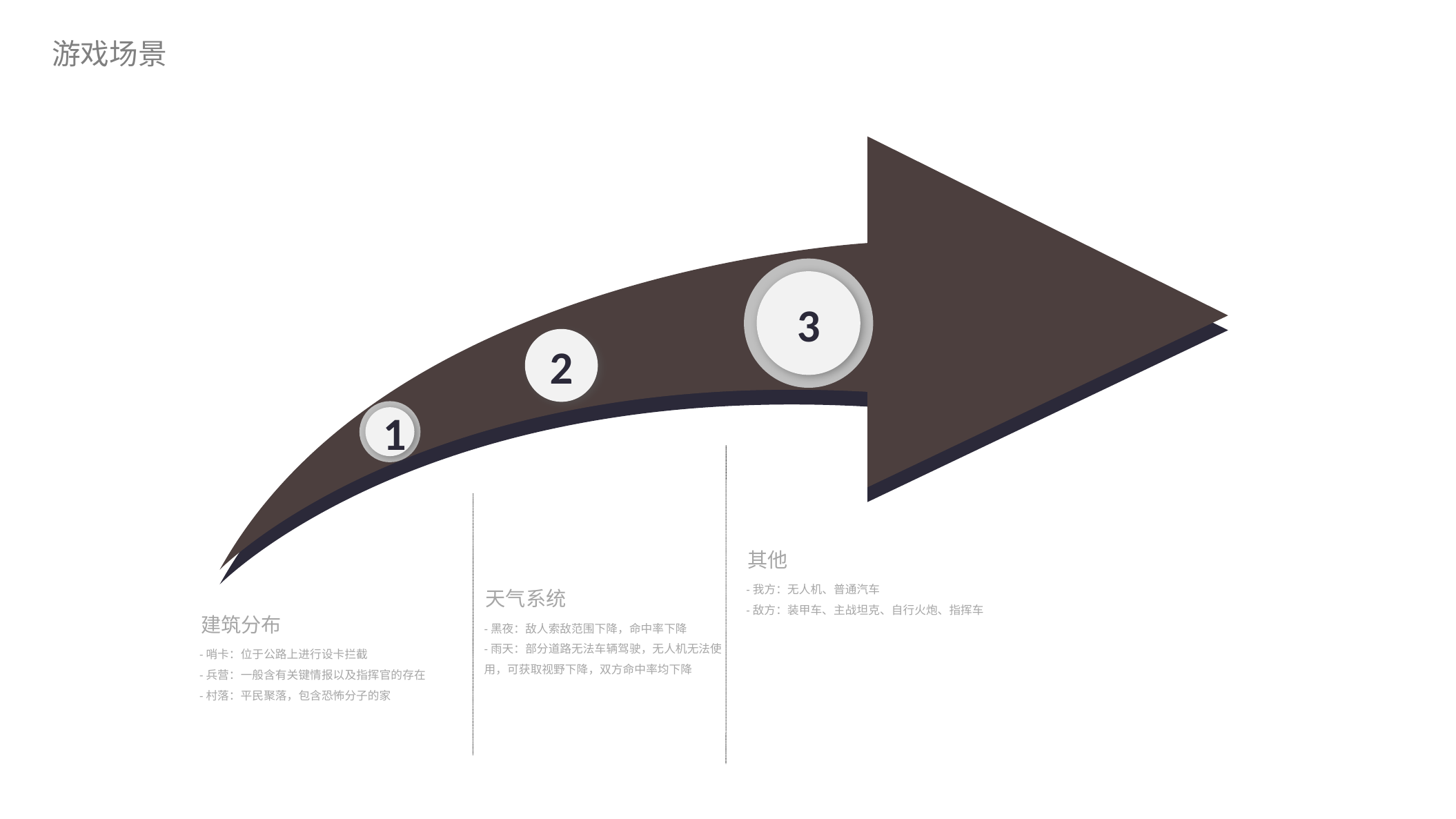

游戏场景

3

2

1
其他
-我方：无人机、普通汽车
-敌方：装甲车、主战坦克、自行火炮、指挥车
天气系统
建筑分布
-黑夜：敌人索敌范围下降，命中率下降
-雨天：部分道路无法车辆驾驶，无人机无法使用，可获取视野下降，双方命中率均下降
-哨卡：位于公路上进行设卡拦截
-兵营：一般含有关键情报以及指挥官的存在
-村落：平民聚落，包含恐怖分子的家